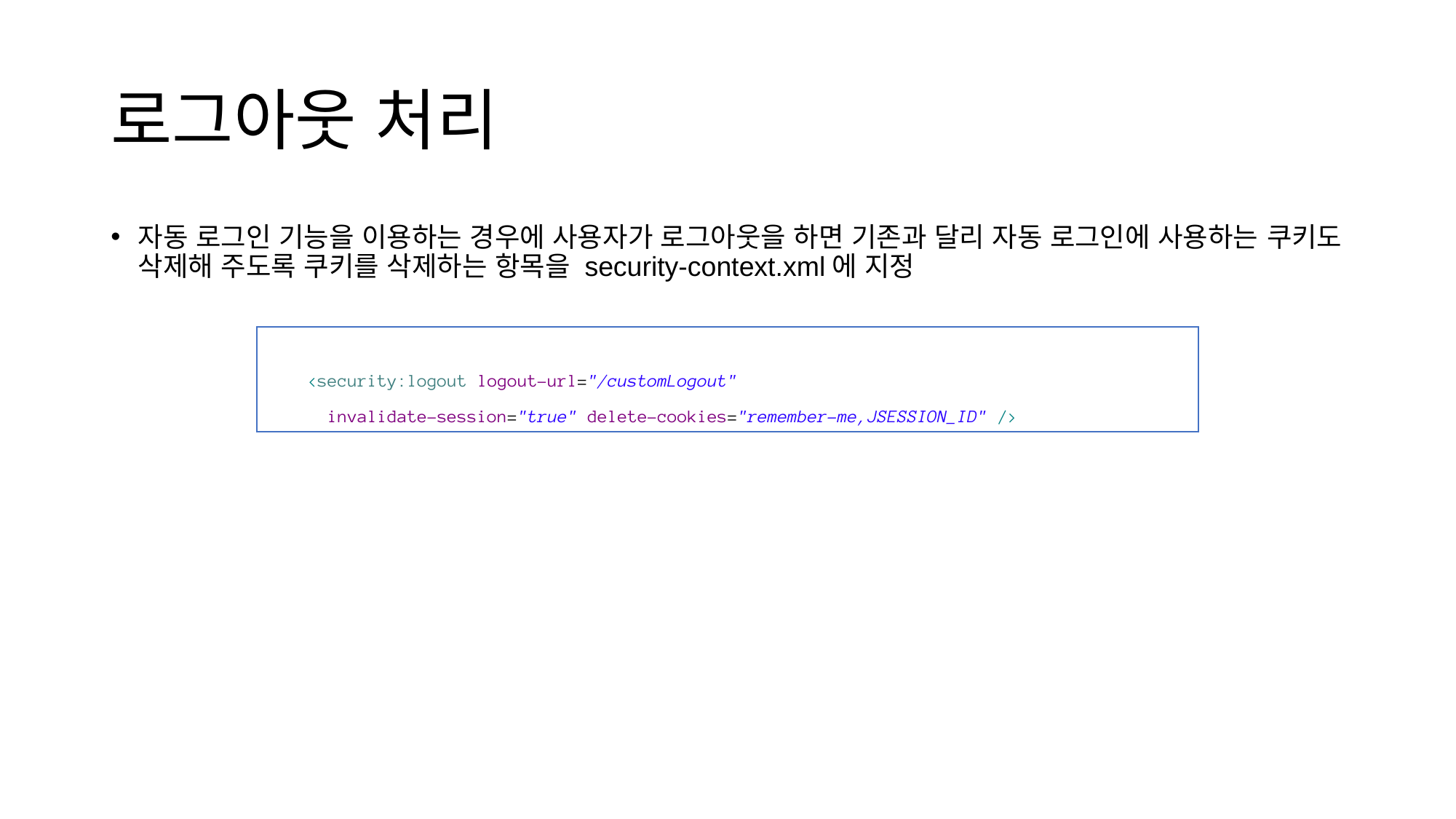

# 로그아웃 처리
자동 로그인 기능을 이용하는 경우에 사용자가 로그아웃을 하면 기존과 달리 자동 로그인에 사용하는 쿠키도 삭제해 주도록 쿠키를 삭제하는 항목을 security-context.xml에 지정

    <security:logout logout-url="/customLogout"
      invalidate-session="true" delete-cookies="remember-me,JSESSION_ID" />